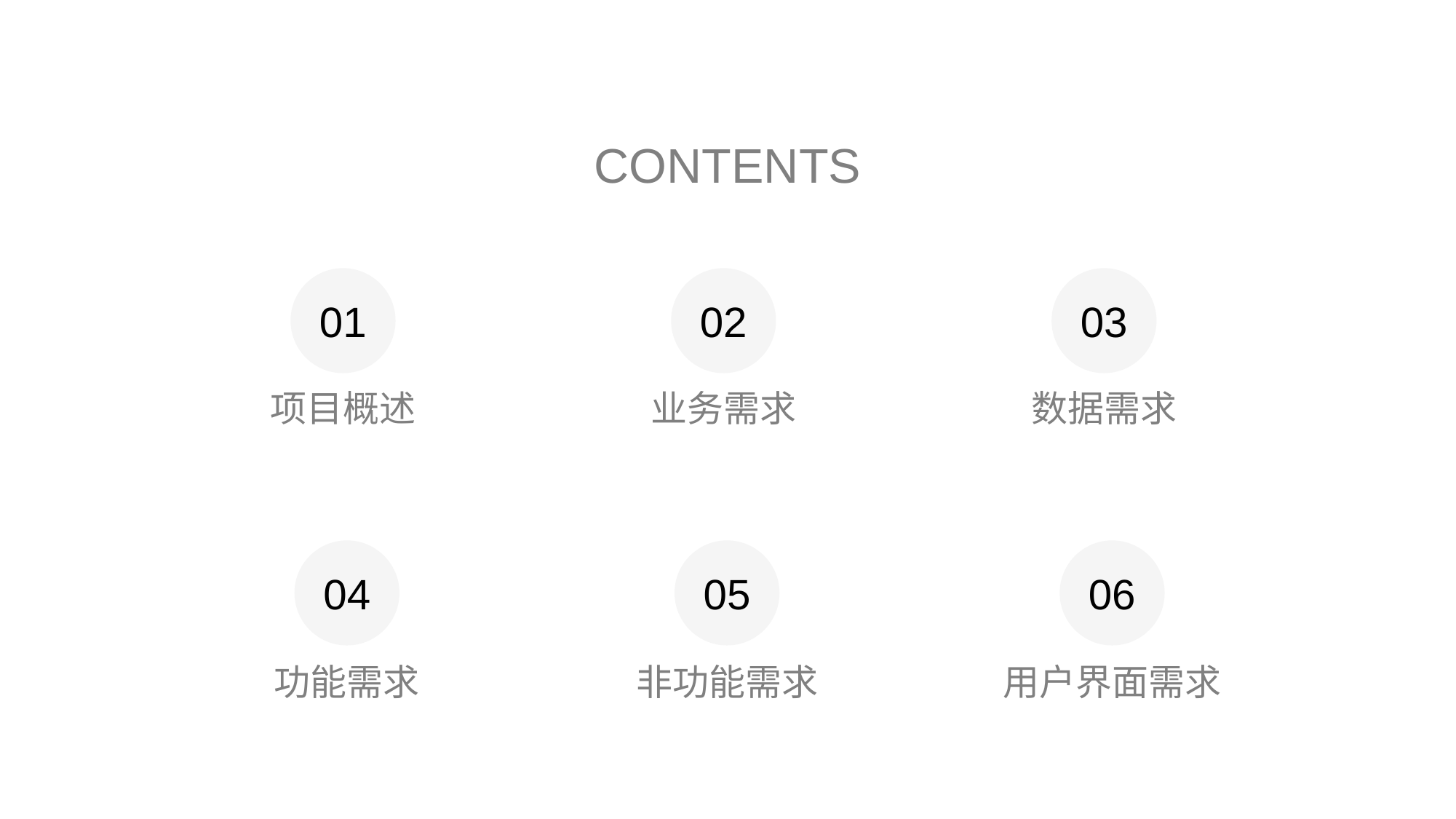

CONTENTS
01
02
03
项目概述
业务需求
数据需求
04
05
06
功能需求
非功能需求
用户界面需求